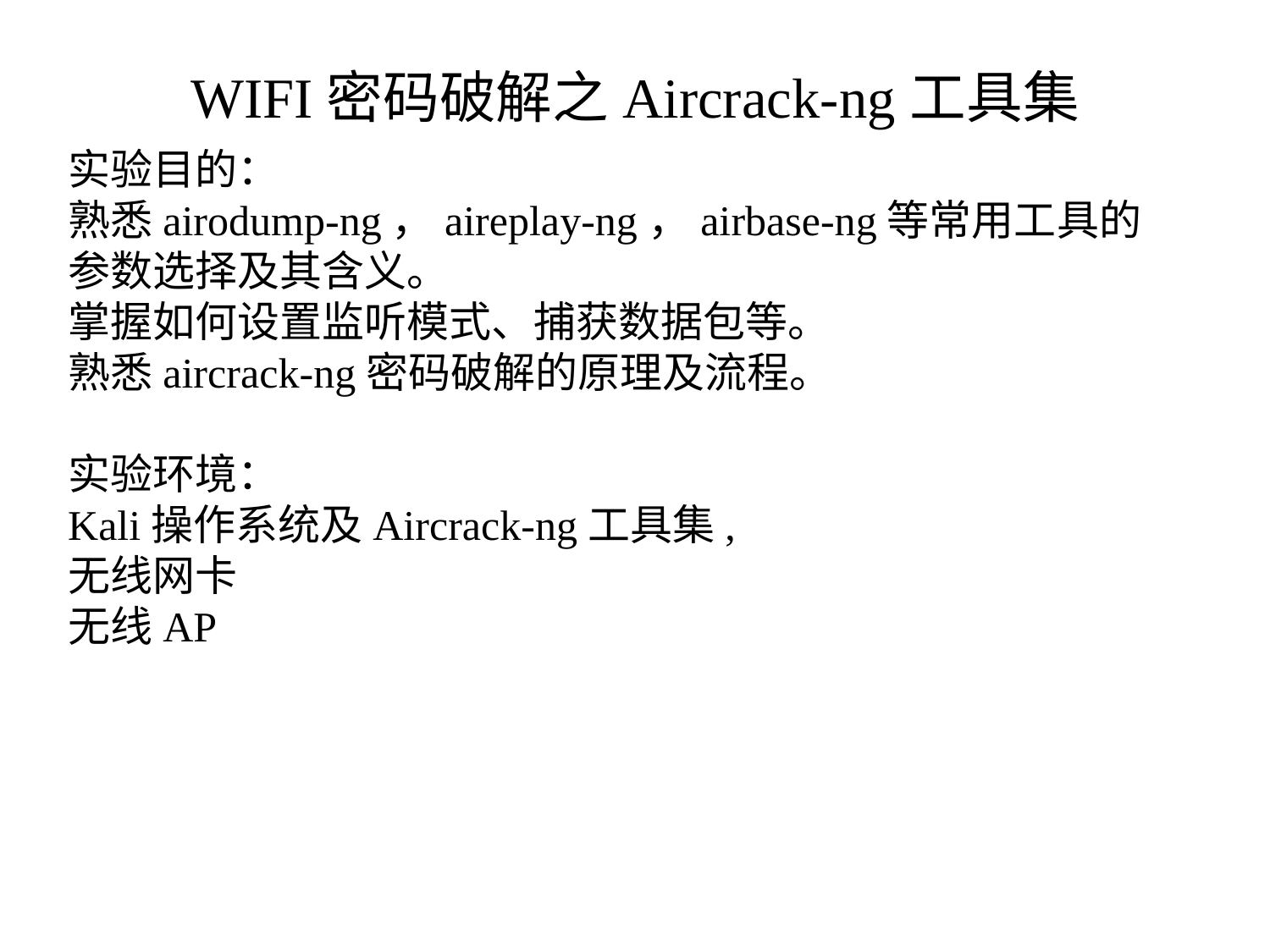

# WIFI密码破解之Aircrack-ng工具集
实验目的：
熟悉airodump-ng，aireplay-ng，airbase-ng等常用工具的参数选择及其含义。
掌握如何设置监听模式、捕获数据包等。
熟悉aircrack-ng密码破解的原理及流程。

实验环境：
Kali操作系统及Aircrack-ng工具集,
无线网卡
无线AP